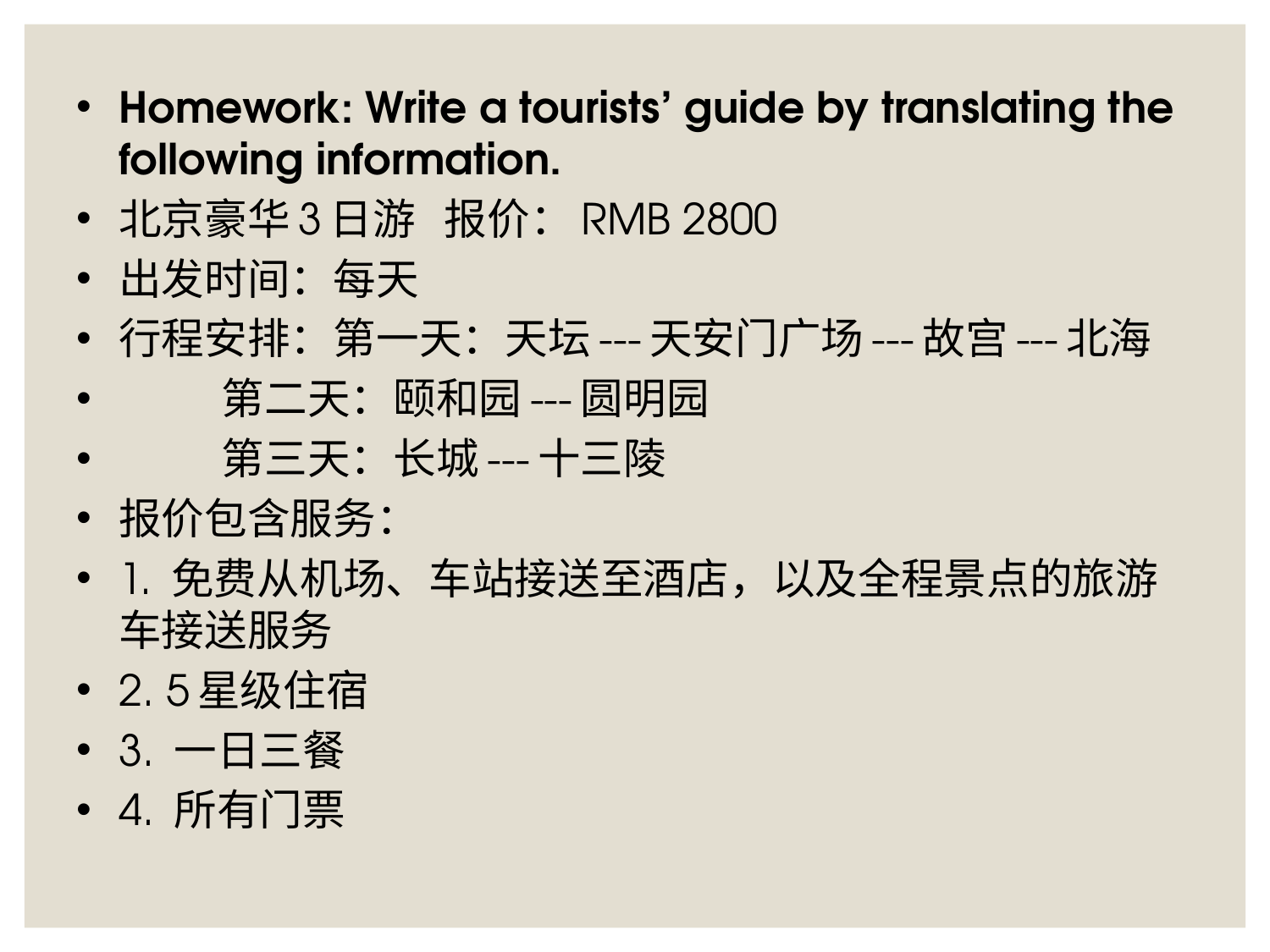

Homework: Write a tourists’ guide by translating the following information.
北京豪华3日游   报价：RMB 2800
出发时间：每天
行程安排：第一天：天坛---天安门广场---故宫---北海
          第二天：颐和园---圆明园
          第三天：长城---十三陵
报价包含服务：
1. 免费从机场、车站接送至酒店，以及全程景点的旅游车接送服务
2. 5星级住宿
3. 一日三餐
4. 所有门票